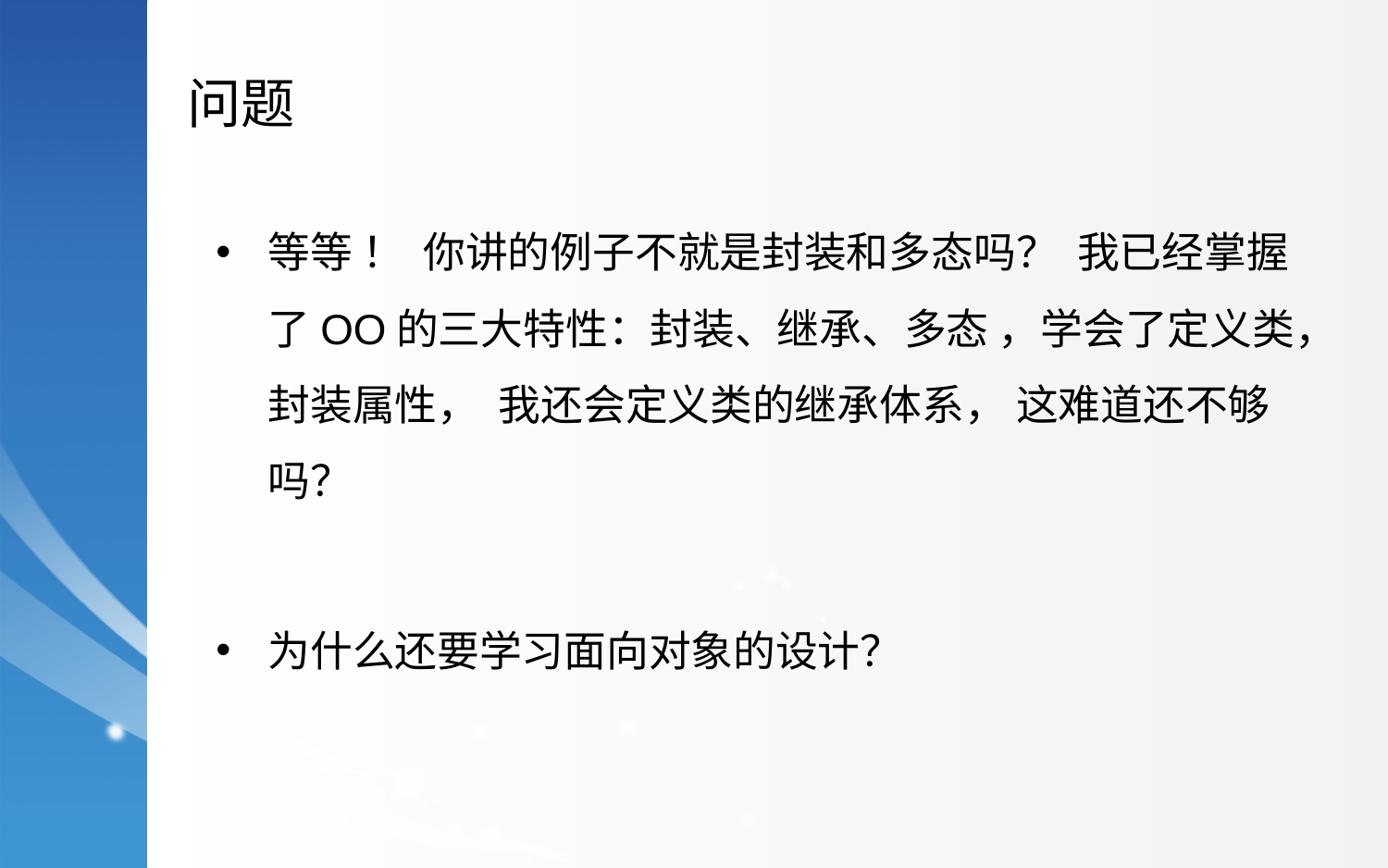

问题

等等 ！  你讲的例子不就是封装和多态吗？  我已经掌握了OO的三大特性：封装、继承、多态 ，学会了定义类，封装属性，  我还会定义类的继承体系， 这难道还不够吗？

为什么还要学习面向对象的设计？